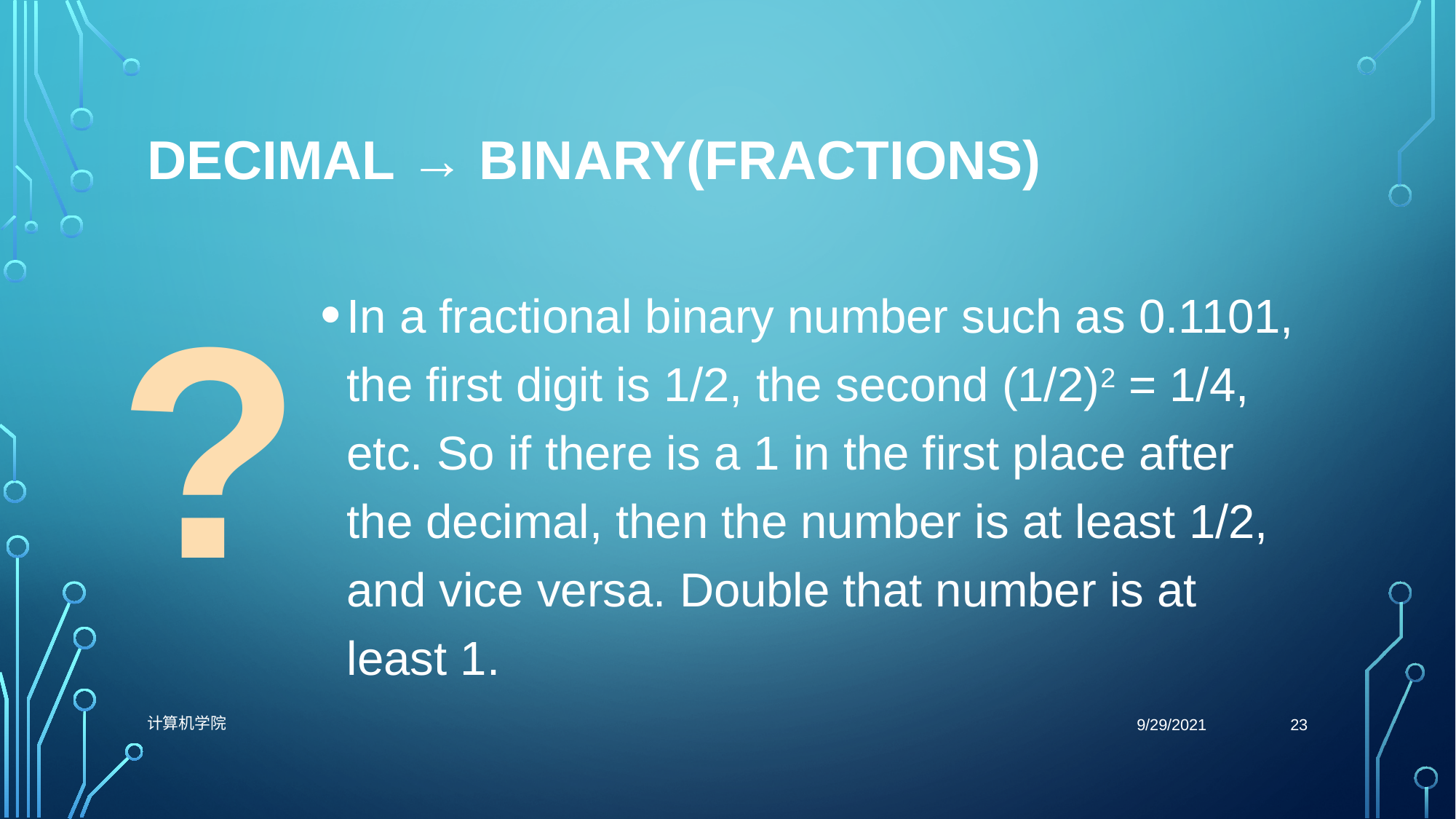

# Decimal → Binary(Fractions)
?
In a fractional binary number such as 0.1101, the first digit is 1/2, the second (1/2)2 = 1/4, etc. So if there is a 1 in the first place after the decimal, then the number is at least 1/2, and vice versa. Double that number is at least 1.
23
计算机学院
9/29/2021